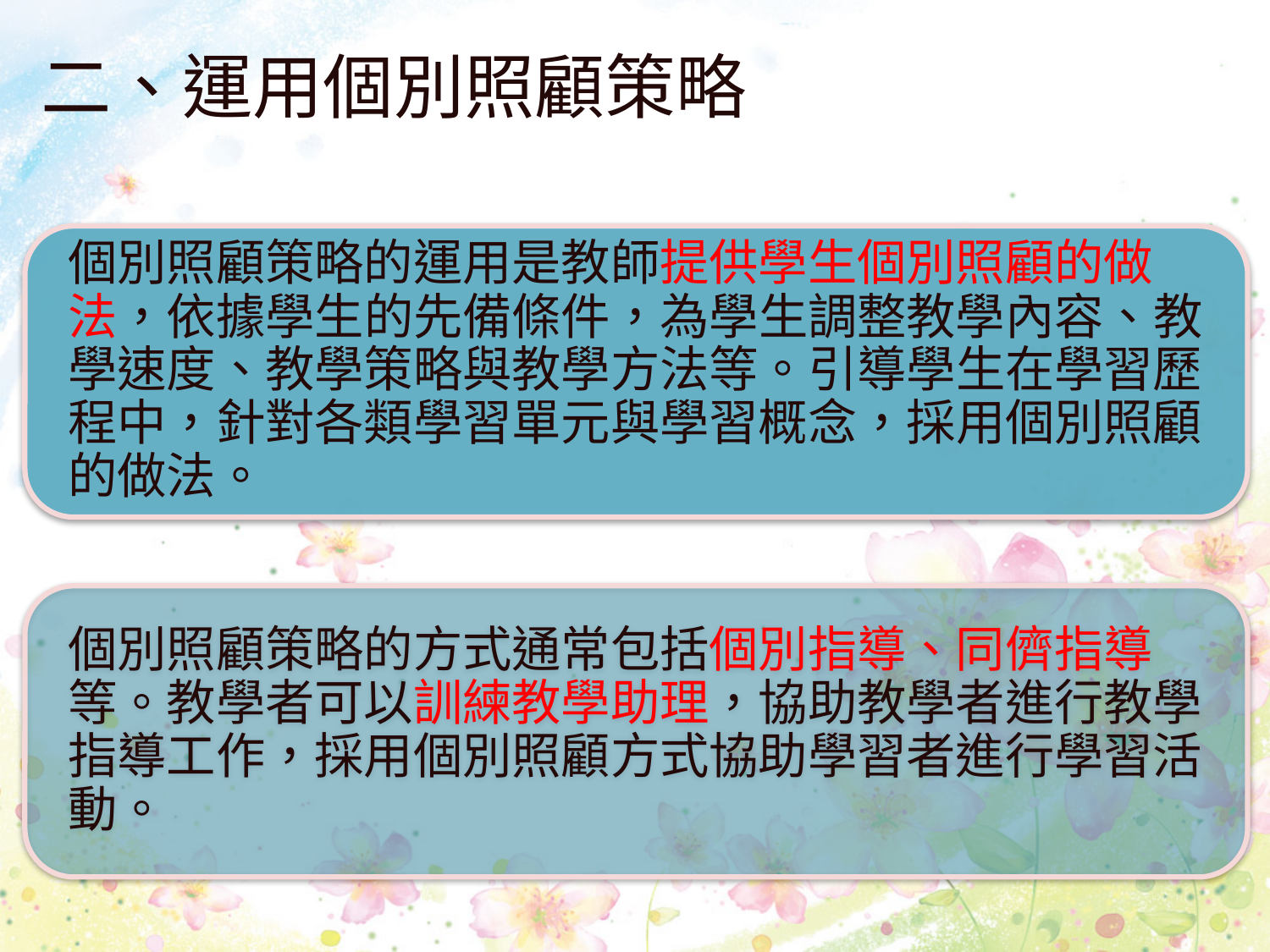

二、運用個別照顧策略
個別照顧策略的運用是教師提供學生個別照顧的做法，依據學生的先備條件，為學生調整教學內容、教學速度、教學策略與教學方法等。引導學生在學習歷程中，針對各類學習單元與學習概念，採用個別照顧的做法。
個別照顧策略的方式通常包括個別指導、同儕指導等。教學者可以訓練教學助理，協助教學者進行教學指導工作，採用個別照顧方式協助學習者進行學習活動。